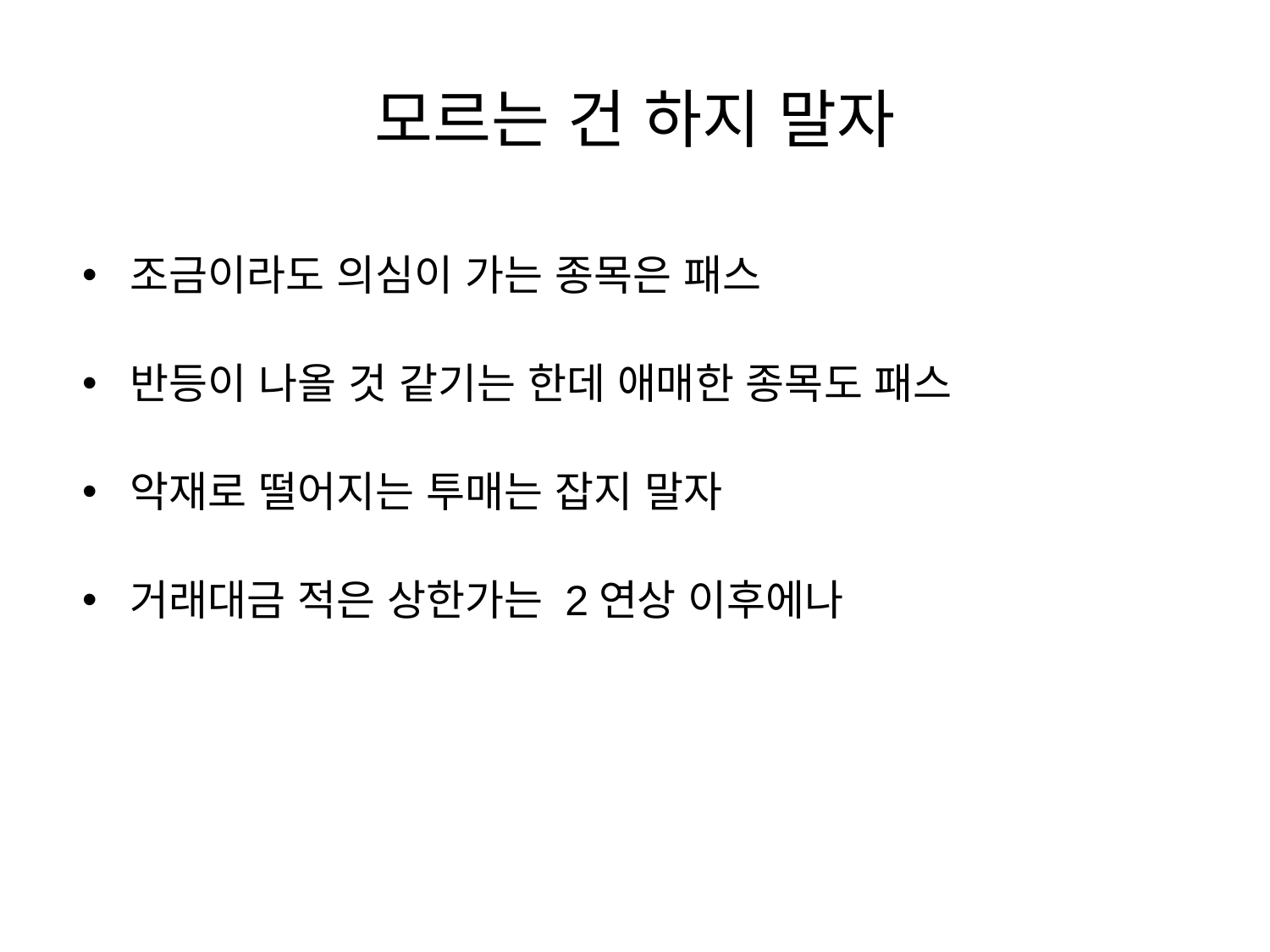

# 모르는 건 하지 말자
조금이라도 의심이 가는 종목은 패스

반등이 나올 것 같기는 한데 애매한 종목도 패스

악재로 떨어지는 투매는 잡지 말자

거래대금 적은 상한가는 2연상 이후에나